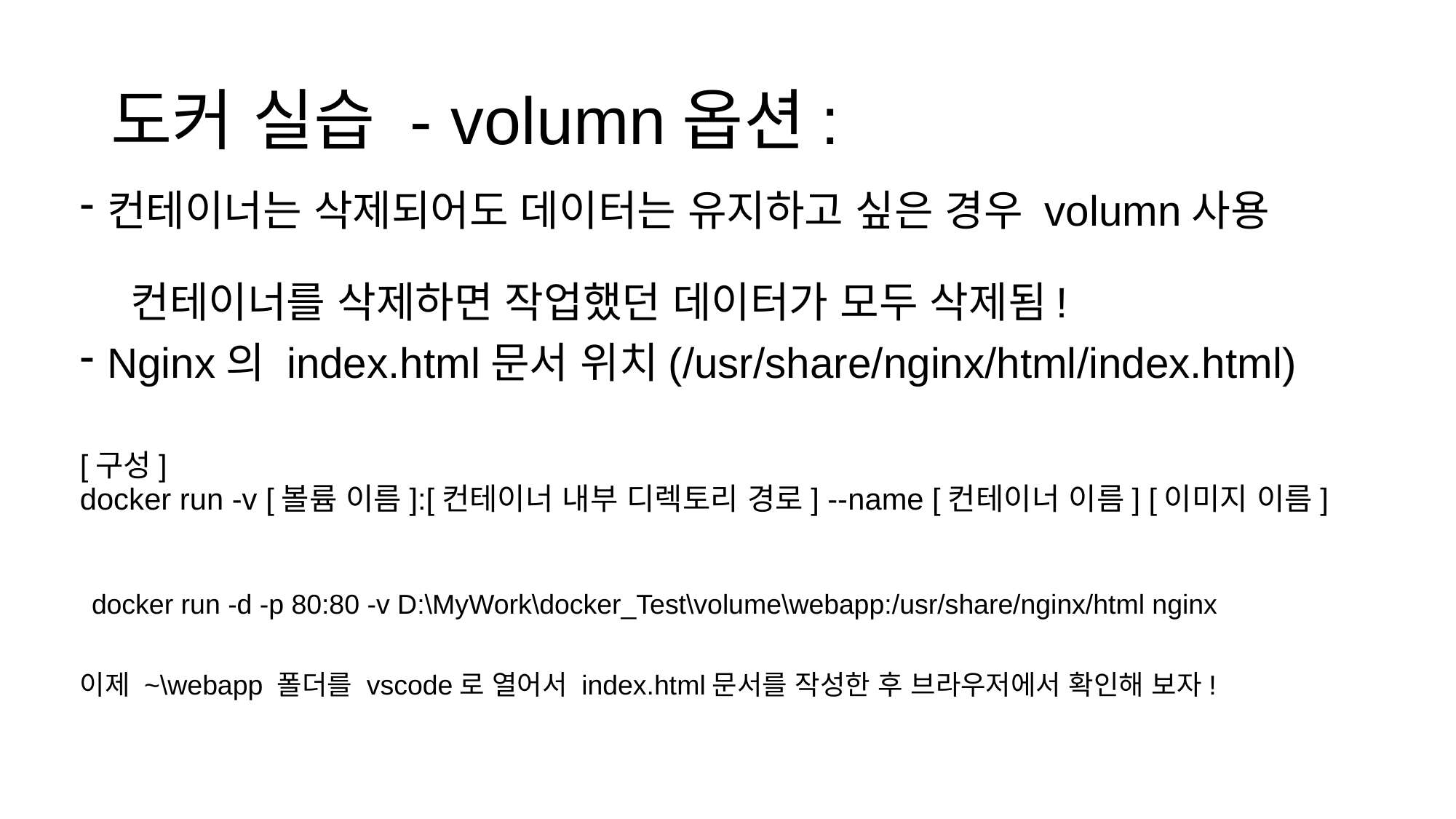

# 도커 실습 - volumn옵션:
컨테이너는 삭제되어도 데이터는 유지하고 싶은 경우 volumn사용
  컨테이너를 삭제하면 작업했던 데이터가 모두 삭제됨!
Nginx의 index.html문서 위치(/usr/share/nginx/html/index.html)

[구성]
docker run -v [볼륨 이름]:[컨테이너 내부 디렉토리 경로] --name [컨테이너 이름] [이미지 이름]
 docker run -d -p 80:80 -v D:\MyWork\docker_Test\volume\webapp:/usr/share/nginx/html nginx

이제 ~\webapp 폴더를 vscode로 열어서 index.html문서를 작성한 후 브라우저에서 확인해 보자!